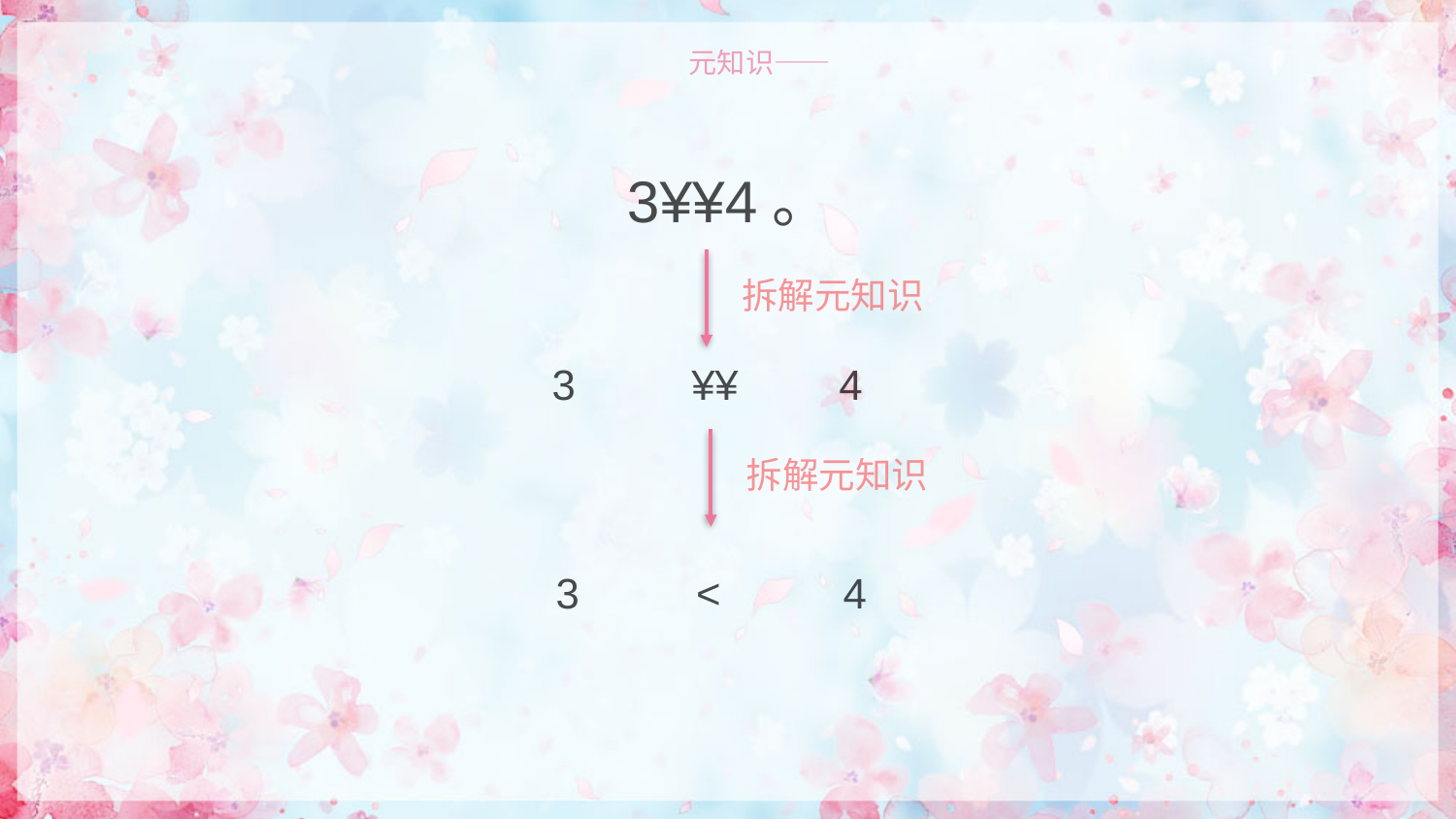

——元知识——
3¥¥4。

拆解元知识
3
¥¥
4

拆解元知识
3
<
4